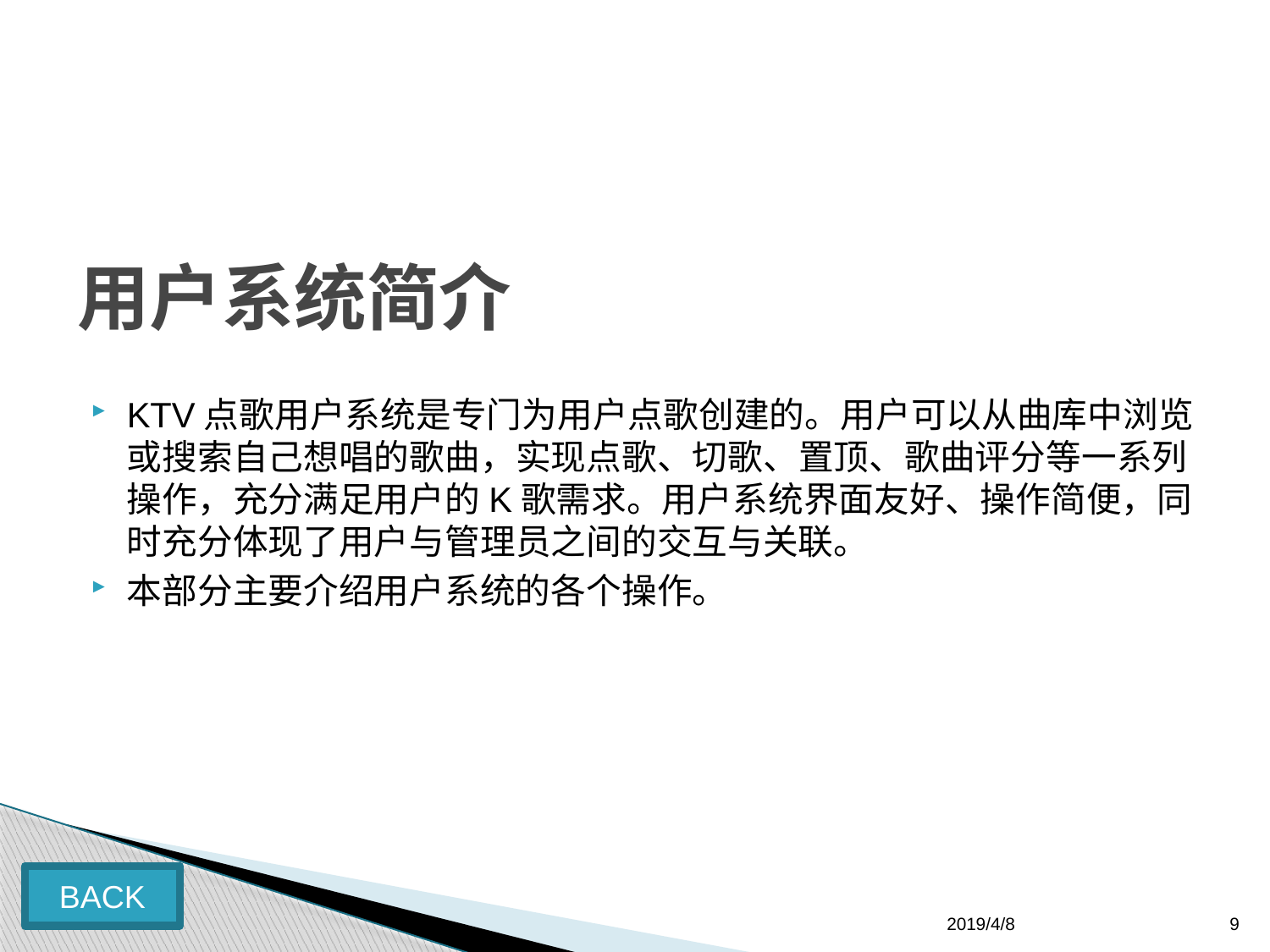

# 用户系统简介
KTV点歌用户系统是专门为用户点歌创建的。用户可以从曲库中浏览或搜索自己想唱的歌曲，实现点歌、切歌、置顶、歌曲评分等一系列操作，充分满足用户的K歌需求。用户系统界面友好、操作简便，同时充分体现了用户与管理员之间的交互与关联。
本部分主要介绍用户系统的各个操作。
BACK
2019/4/8
9